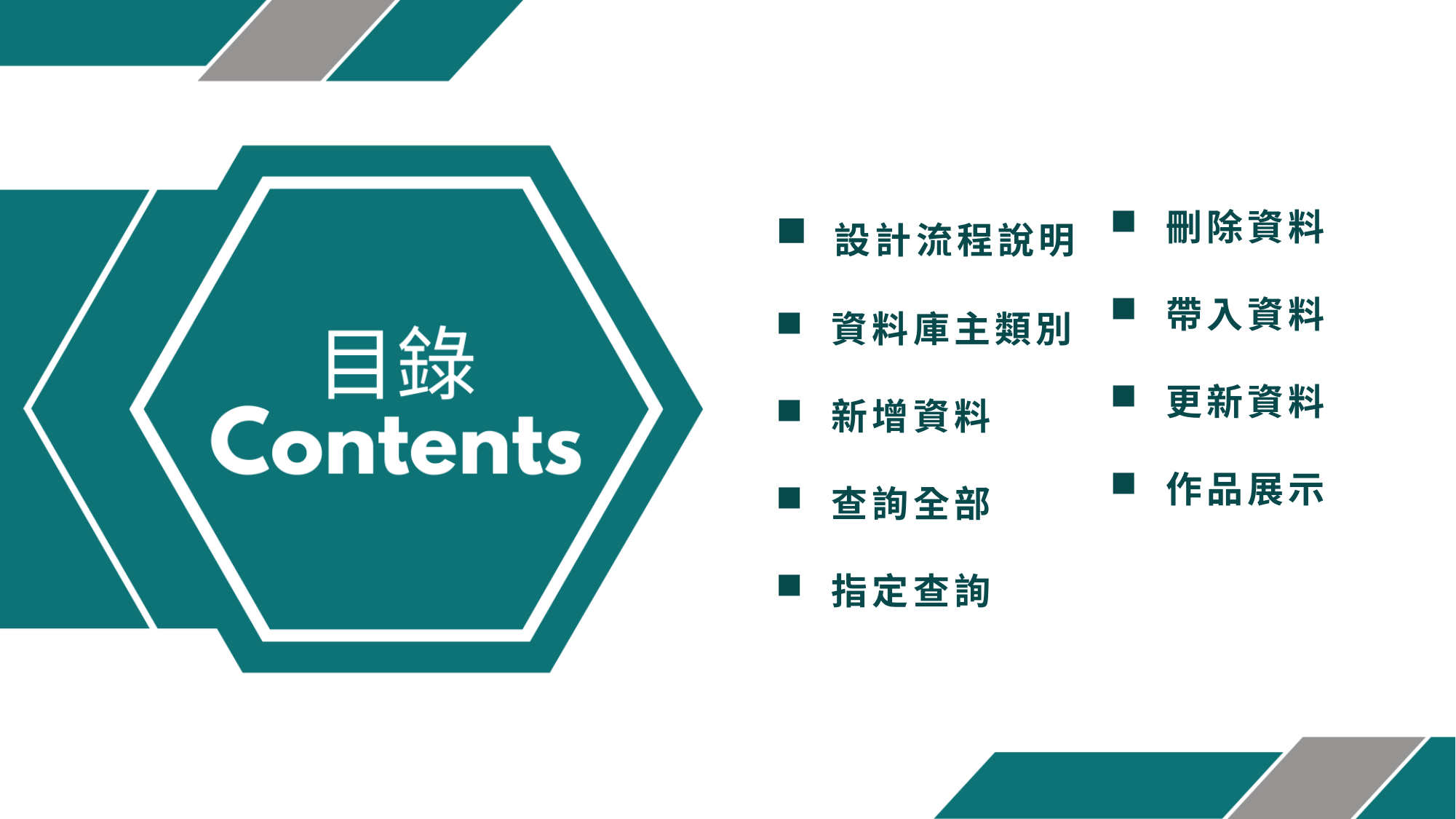

設計流程說明
 資料庫主類別
 新增資料
 查詢全部
 指定查詢
 刪除資料
 帶入資料
 更新資料
 作品展示